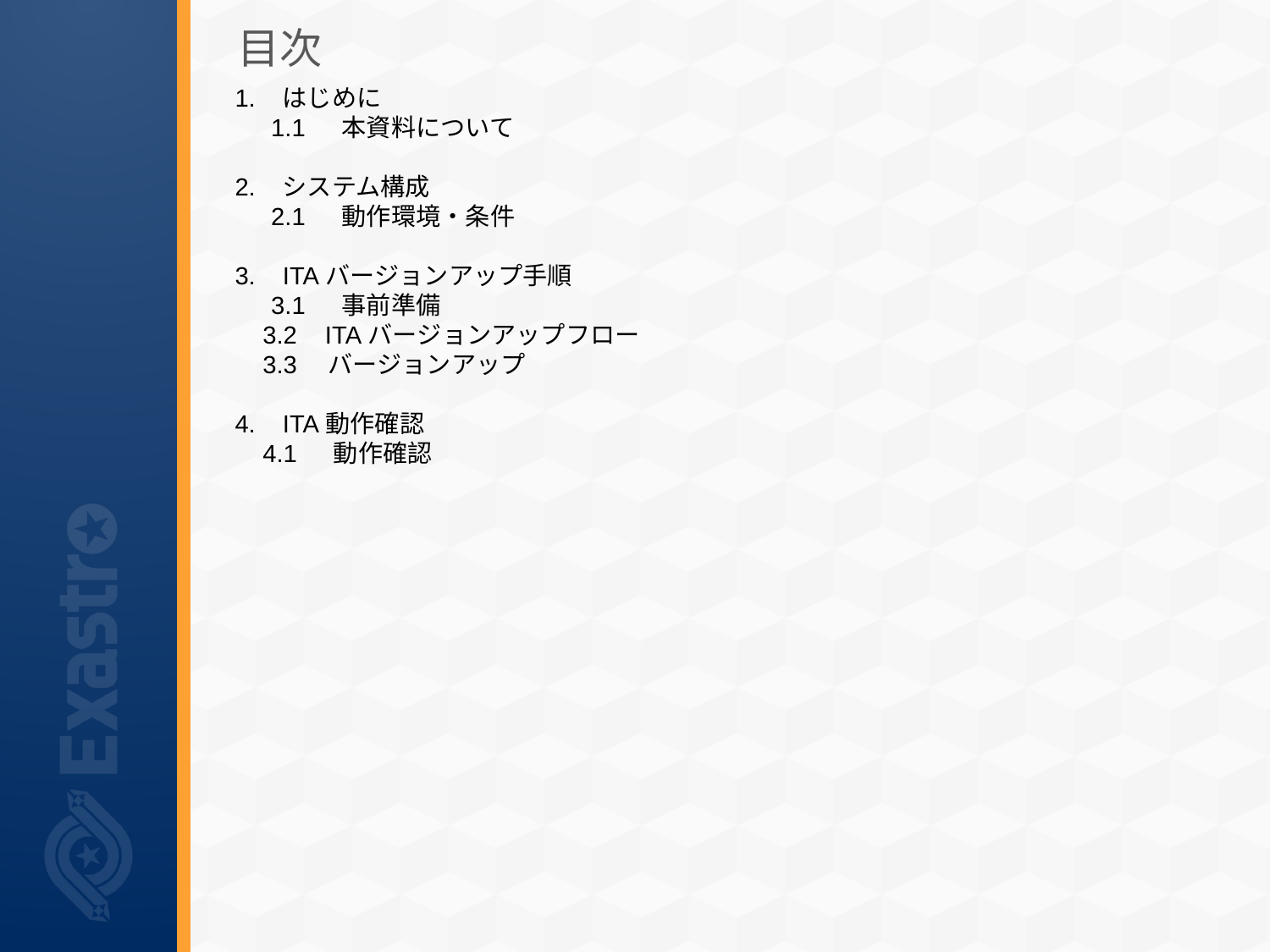

# 目次
はじめに
　 1.1　 本資料について

システム構成
　 2.1　 動作環境・条件

ITAバージョンアップ手順
　 3.1　 事前準備
    3.2    ITAバージョンアップフロー
    3.3　バージョンアップ

ITA動作確認
    4.1　 動作確認